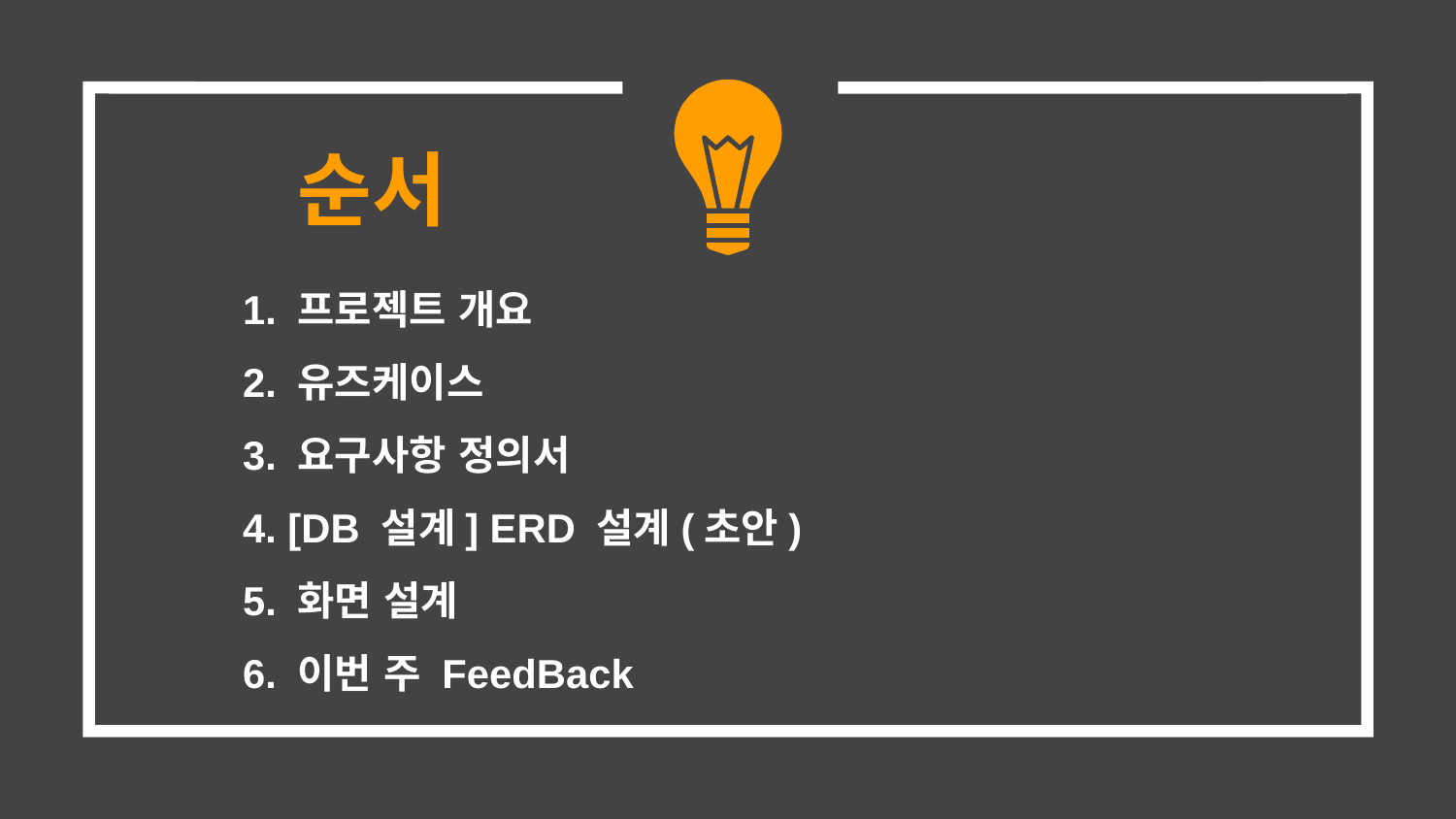

순서
1. 프로젝트 개요
2. 유즈케이스
3. 요구사항 정의서
4. [DB 설계] ERD 설계(초안)
5. 화면 설계
6. 이번 주 FeedBack